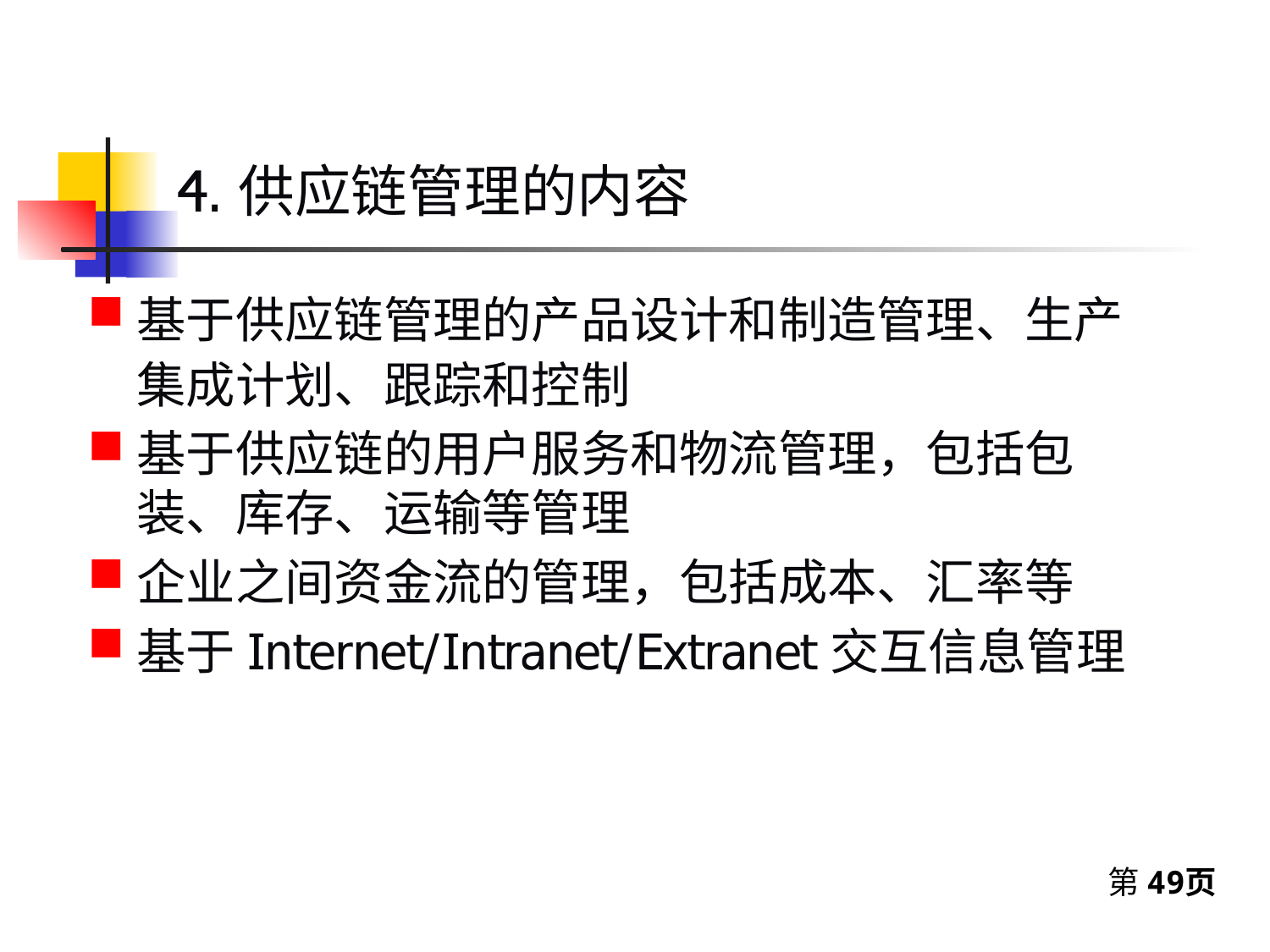

4.供应链管理的内容
基于供应链管理的产品设计和制造管理、生产集成计划、跟踪和控制
基于供应链的用户服务和物流管理，包括包装、库存、运输等管理
企业之间资金流的管理，包括成本、汇率等
基于Internet/Intranet/Extranet交互信息管理